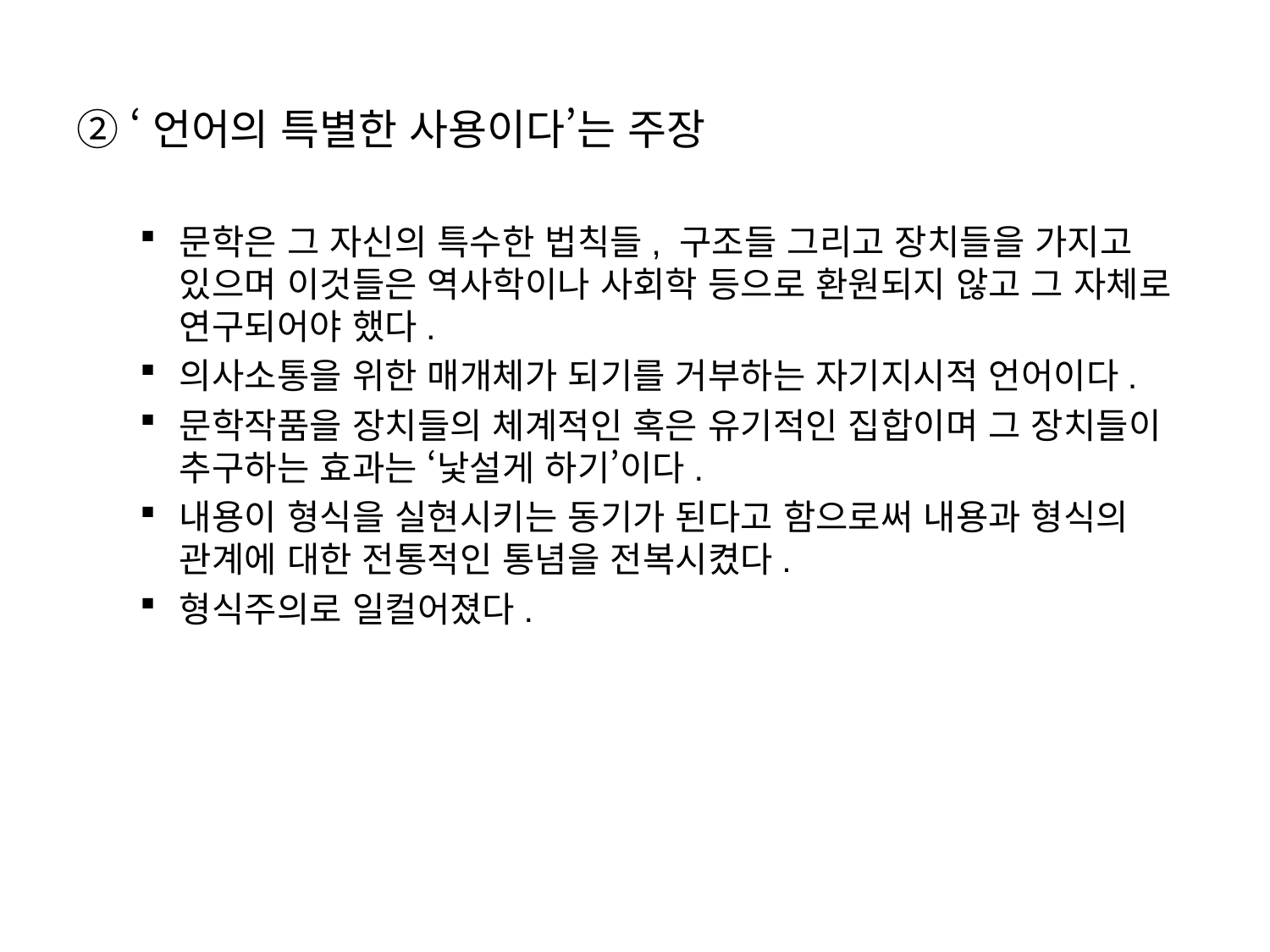

② ‘언어의 특별한 사용이다’는 주장

문학은 그 자신의 특수한 법칙들, 구조들 그리고 장치들을 가지고 있으며 이것들은 역사학이나 사회학 등으로 환원되지 않고 그 자체로 연구되어야 했다.
의사소통을 위한 매개체가 되기를 거부하는 자기지시적 언어이다.
문학작품을 장치들의 체계적인 혹은 유기적인 집합이며 그 장치들이 추구하는 효과는 ‘낯설게 하기’이다.
내용이 형식을 실현시키는 동기가 된다고 함으로써 내용과 형식의 관계에 대한 전통적인 통념을 전복시켰다.
형식주의로 일컬어졌다.